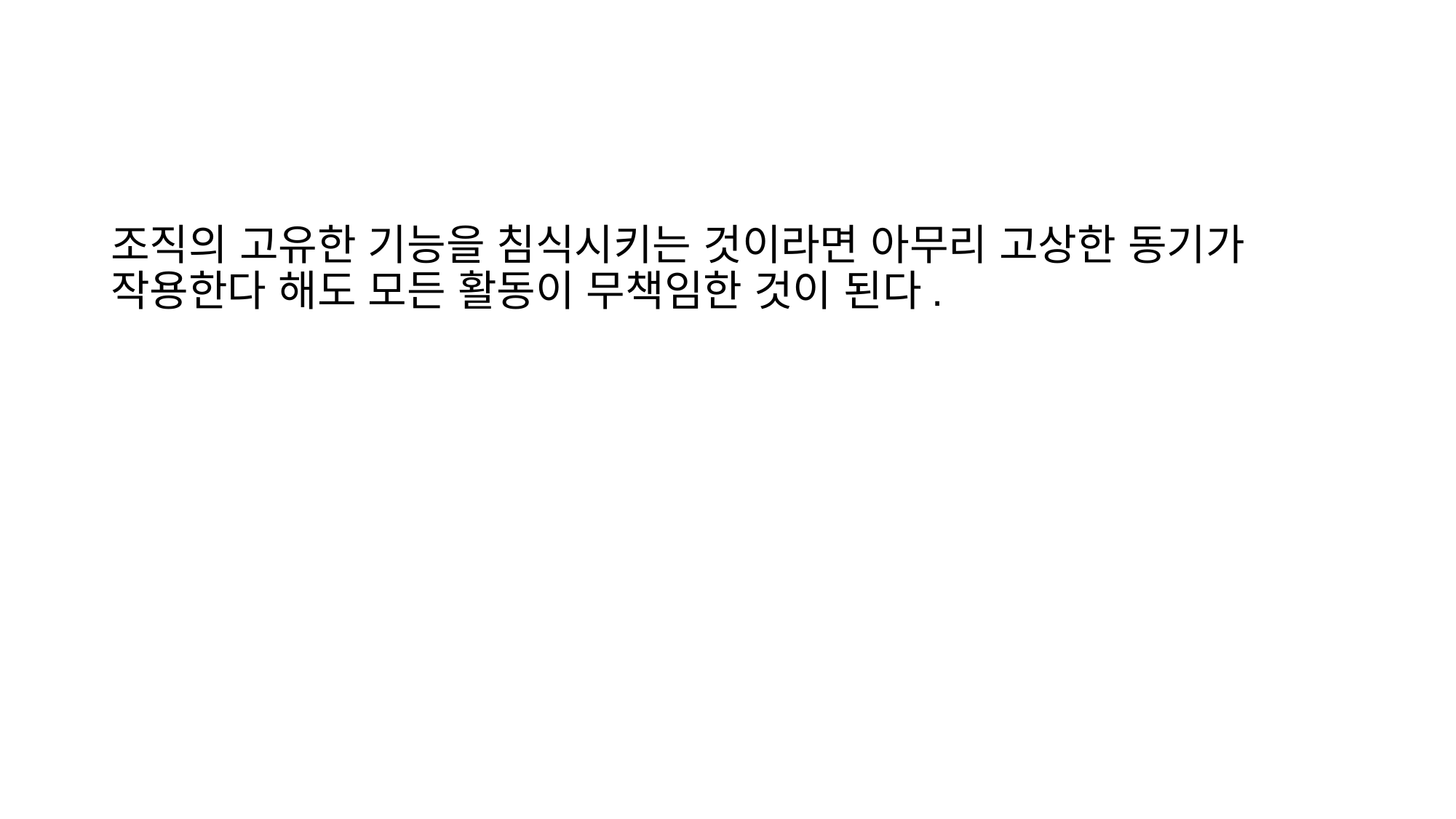

#
조직의 고유한 기능을 침식시키는 것이라면 아무리 고상한 동기가 작용한다 해도 모든 활동이 무책임한 것이 된다.